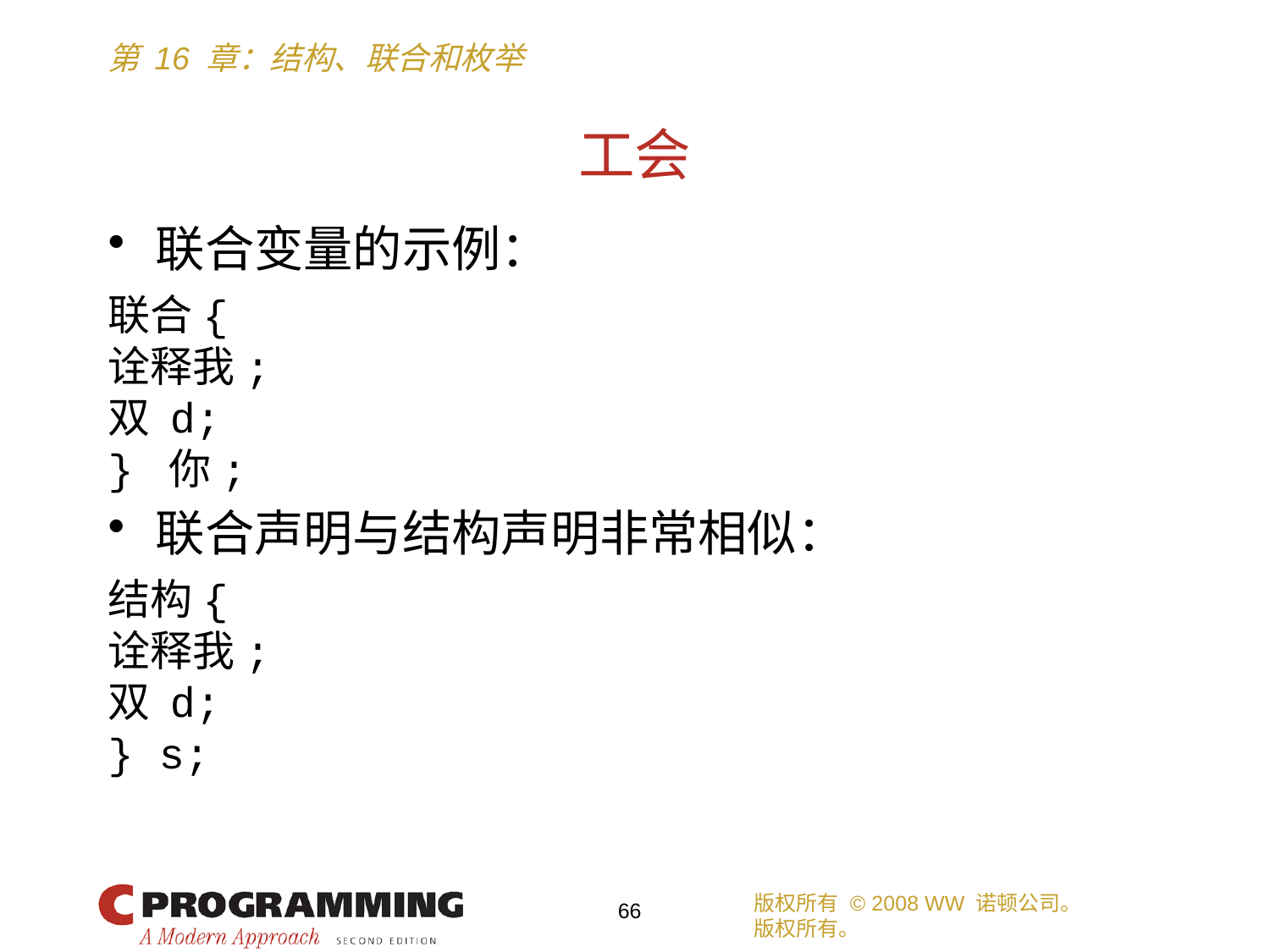

# 工会
联合变量的示例：
联合{
诠释我;
双 d;
} 你;
联合声明与结构声明非常相似：
结构{
诠释我;
双 d;
} s;

版权所有 © 2008 WW 诺顿公司。
版权所有。
66